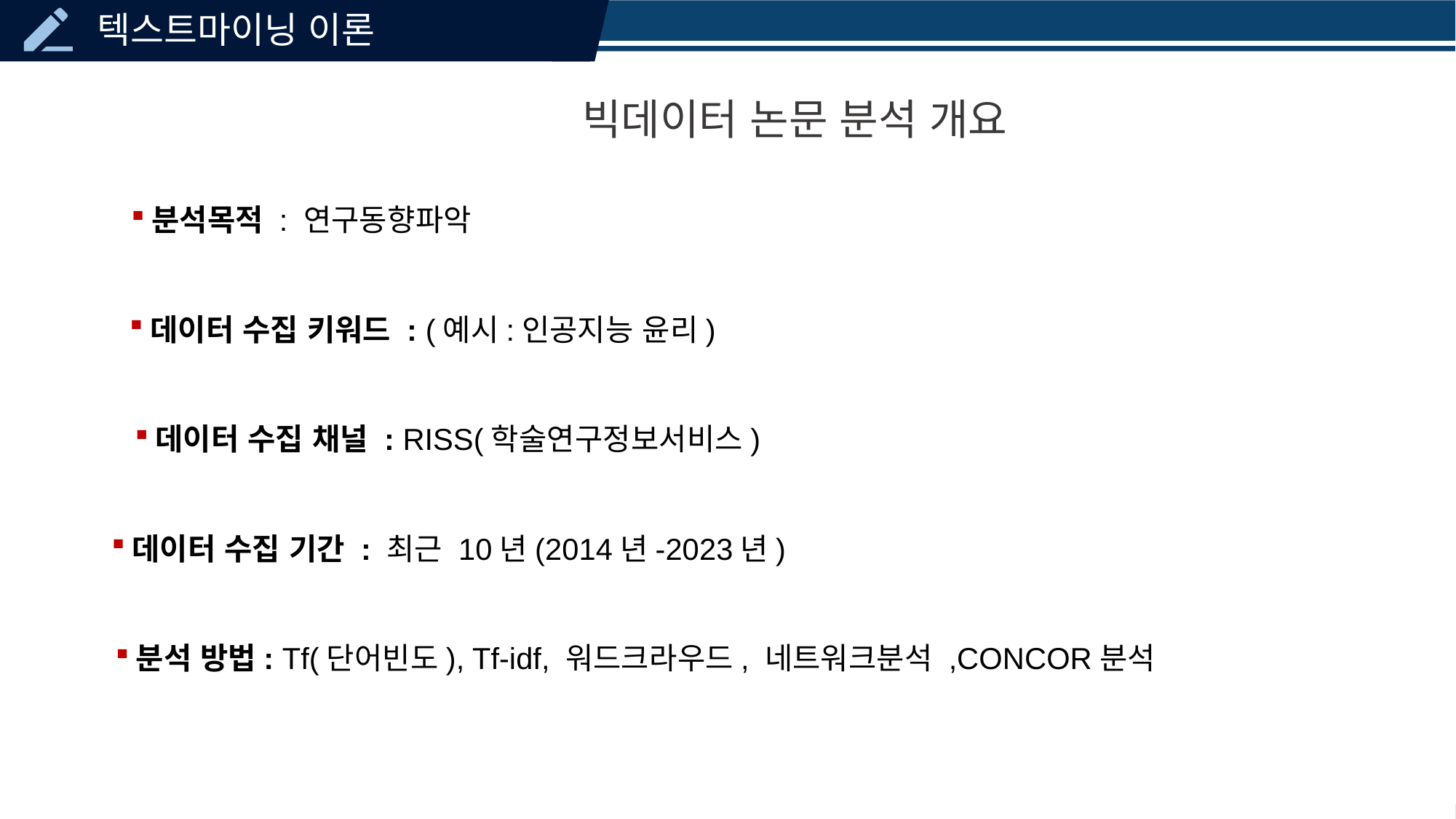

빅데이터 논문 분석 개요
분석목적 : 연구동향파악
데이터 수집 키워드 : (예시:인공지능 윤리)
데이터 수집 채널 : RISS(학술연구정보서비스)
데이터 수집 기간 : 최근 10년(2014년-2023년)
분석 방법: Tf(단어빈도), Tf-idf, 워드크라우드, 네트워크분석 ,CONCOR분석